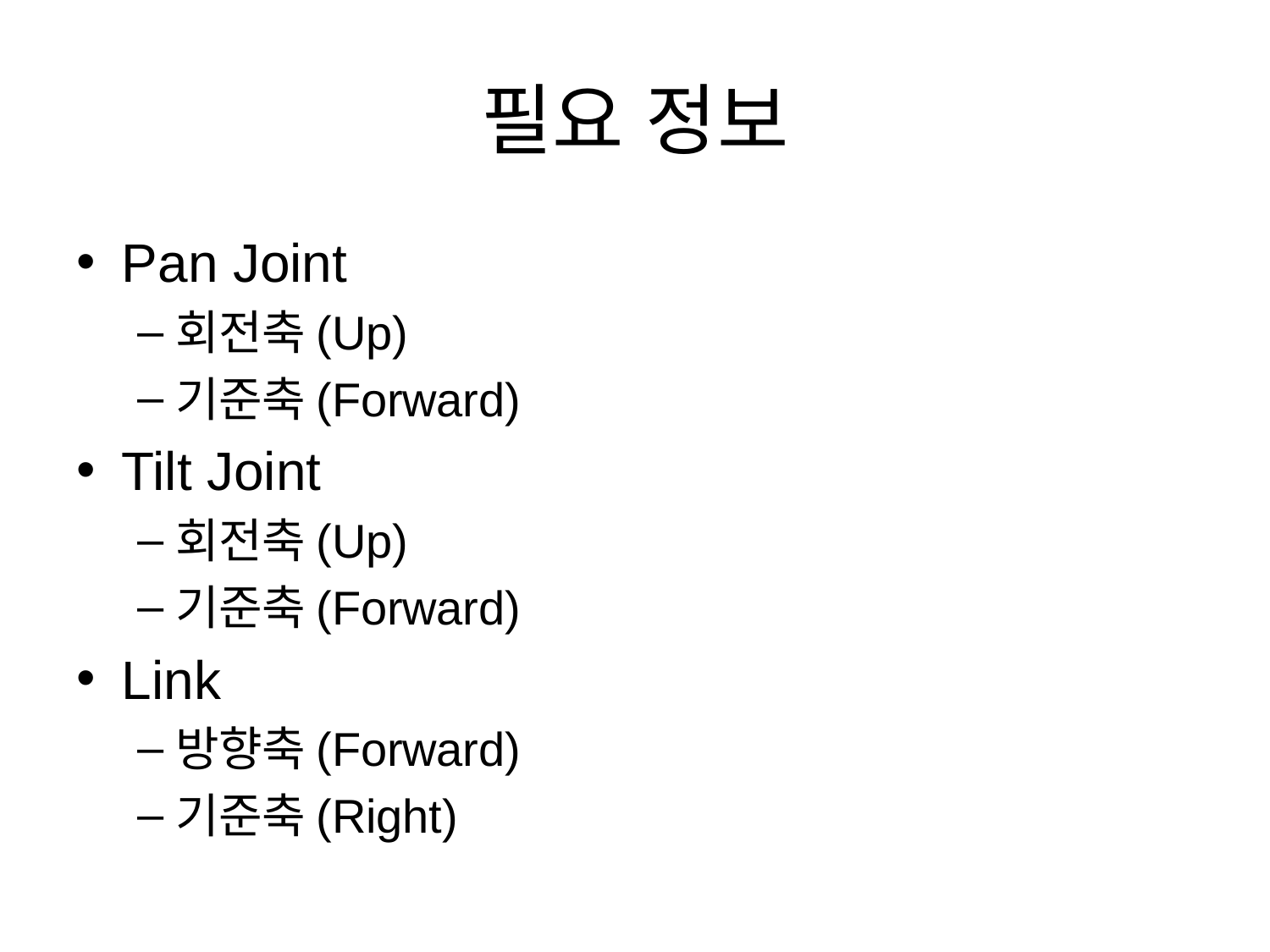

# 필요 정보
Pan Joint
회전축(Up)
기준축(Forward)
Tilt Joint
회전축(Up)
기준축(Forward)
Link
방향축(Forward)
기준축(Right)